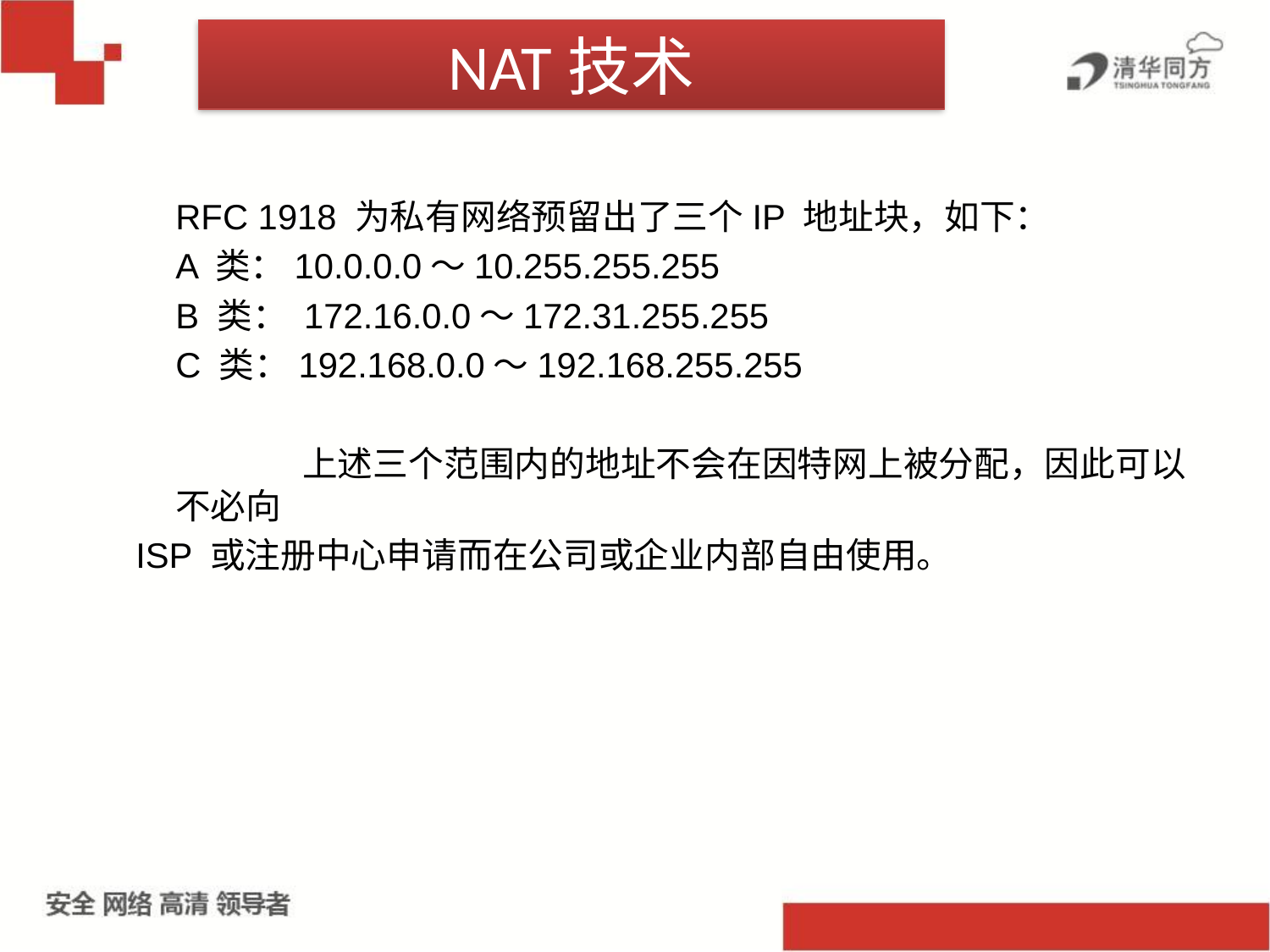

NAT技术

	RFC 1918 为私有网络预留出了三个IP 地址块，如下：
	A 类：10.0.0.0～10.255.255.255
	B 类： 172.16.0.0～172.31.255.255
	C 类：192.168.0.0～192.168.255.255

		上述三个范围内的地址不会在因特网上被分配，因此可以不必向
ISP 或注册中心申请而在公司或企业内部自由使用。